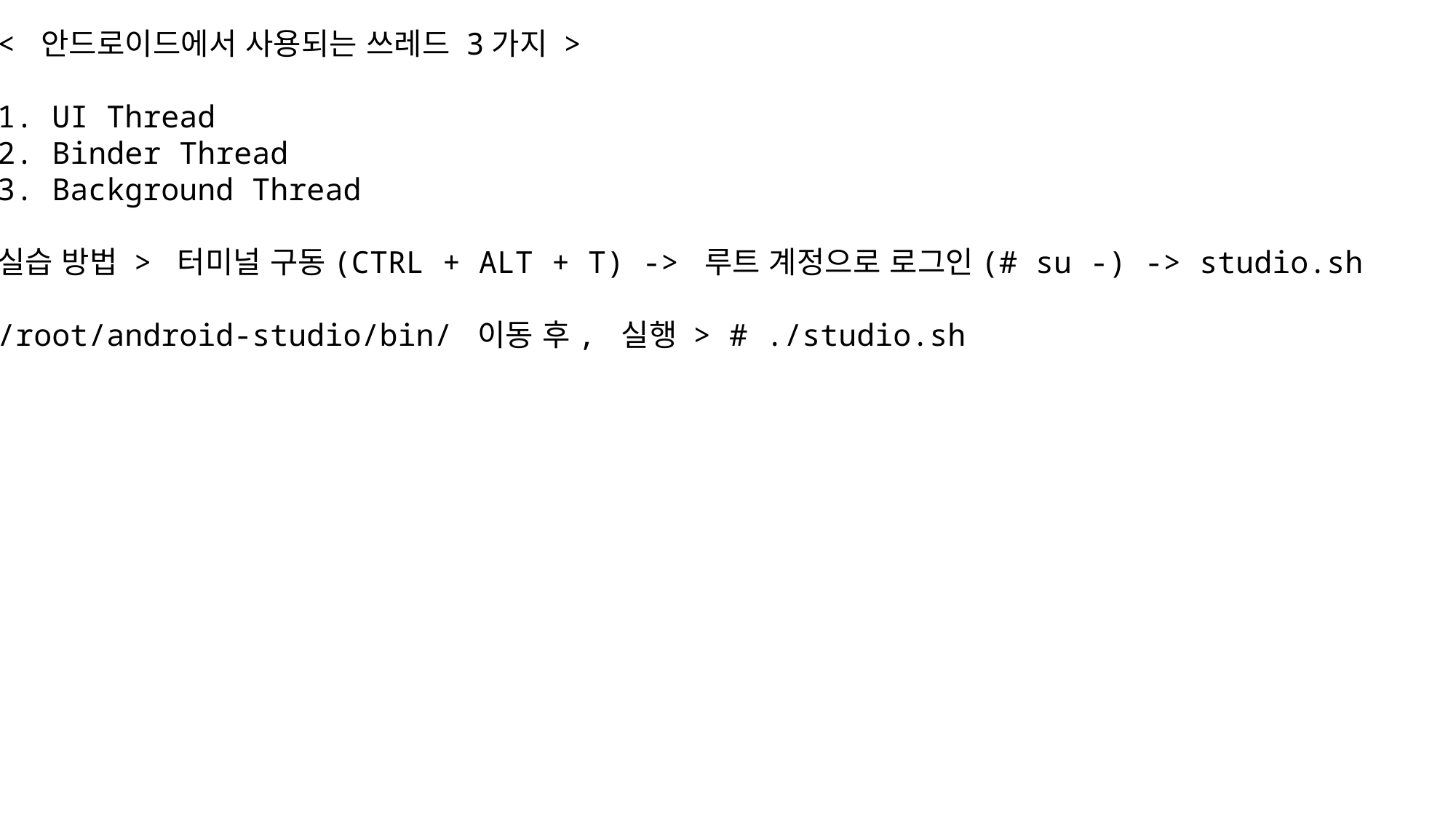

< 안드로이드에서 사용되는 쓰레드 3가지 >

1. UI Thread
2. Binder Thread
3. Background Thread

실습 방법 > 터미널 구동(CTRL + ALT + T) -> 루트 계정으로 로그인(# su -) -> studio.sh

/root/android-studio/bin/ 이동 후, 실행 > # ./studio.sh